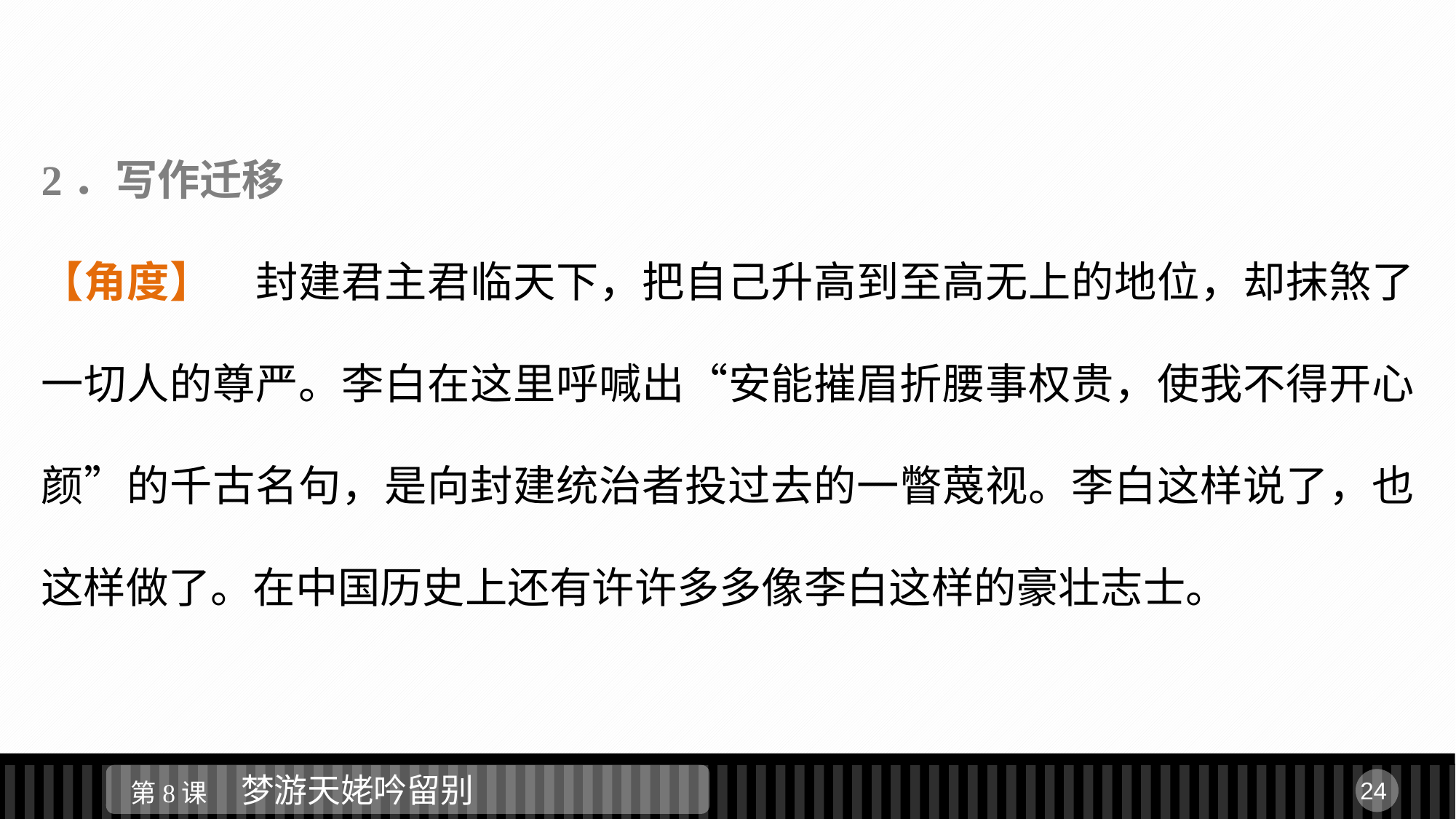

2．写作迁移
【角度】　封建君主君临天下，把自己升高到至高无上的地位，却抹煞了一切人的尊严。李白在这里呼喊出“安能摧眉折腰事权贵，使我不得开心颜”的千古名句，是向封建统治者投过去的一瞥蔑视。李白这样说了，也这样做了。在中国历史上还有许许多多像李白这样的豪壮志士。